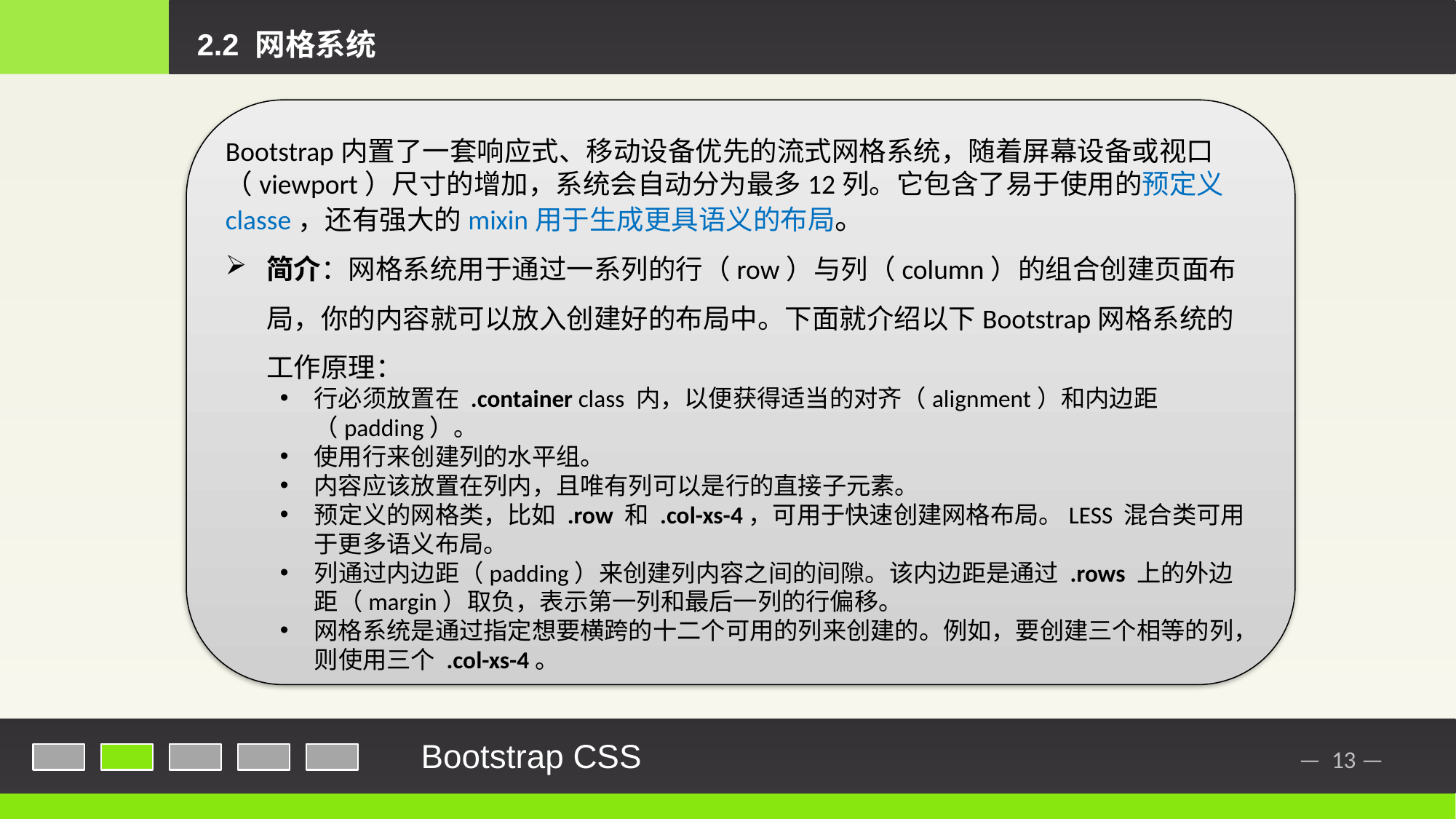

2.2 网格系统
Bootstrap内置了一套响应式、移动设备优先的流式网格系统，随着屏幕设备或视口（viewport）尺寸的增加，系统会自动分为最多12列。它包含了易于使用的预定义classe，还有强大的mixin用于生成更具语义的布局。
简介：网格系统用于通过一系列的行（row）与列（column）的组合创建页面布局，你的内容就可以放入创建好的布局中。下面就介绍以下Bootstrap网格系统的工作原理：
行必须放置在 .container class 内，以便获得适当的对齐（alignment）和内边距（padding）。
使用行来创建列的水平组。
内容应该放置在列内，且唯有列可以是行的直接子元素。
预定义的网格类，比如 .row 和 .col-xs-4，可用于快速创建网格布局。LESS 混合类可用于更多语义布局。
列通过内边距（padding）来创建列内容之间的间隙。该内边距是通过 .rows 上的外边距（margin）取负，表示第一列和最后一列的行偏移。
网格系统是通过指定想要横跨的十二个可用的列来创建的。例如，要创建三个相等的列，则使用三个 .col-xs-4。